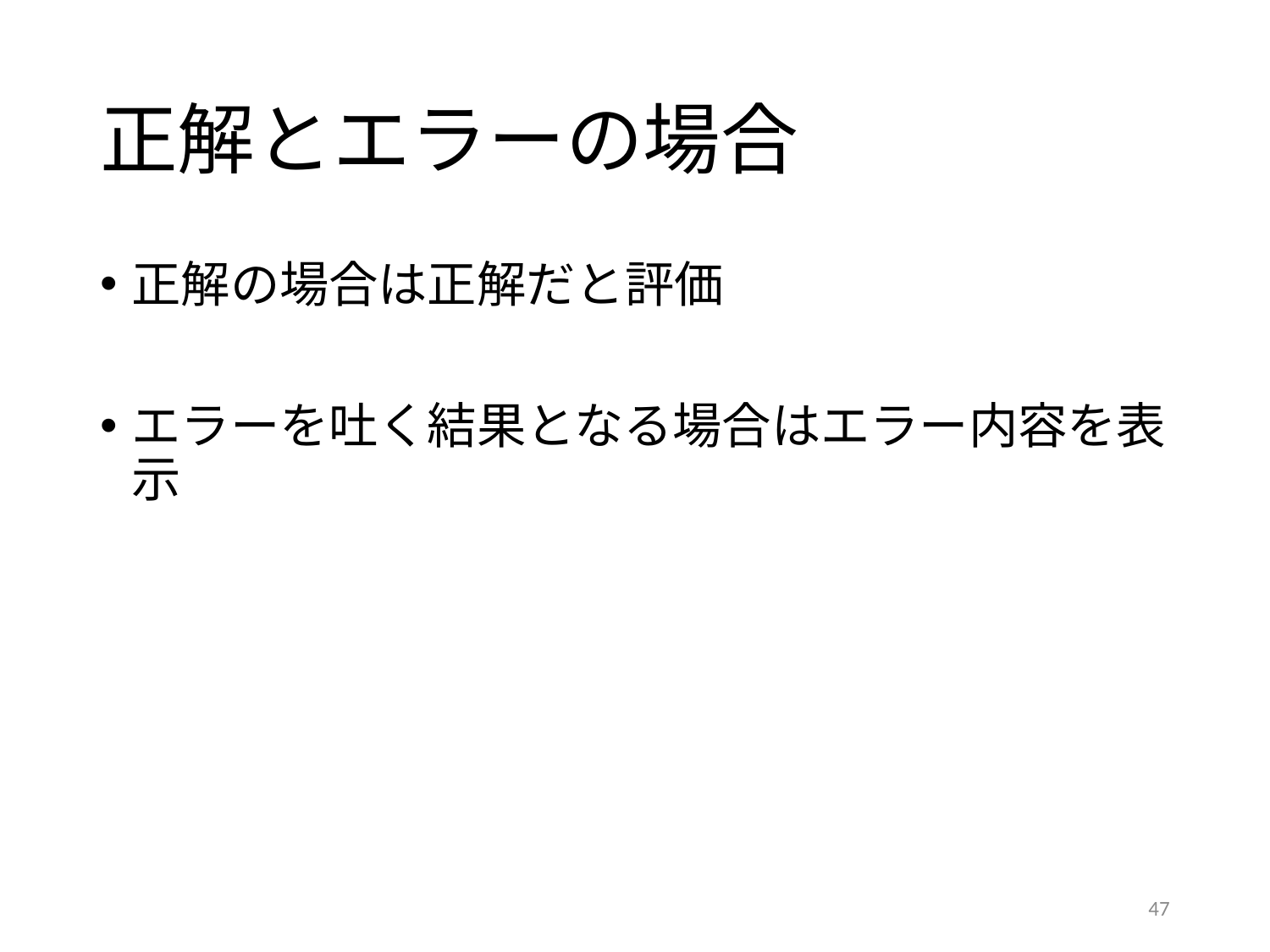

# 正解とエラーの場合
正解の場合は正解だと評価

エラーを吐く結果となる場合はエラー内容を表示
47